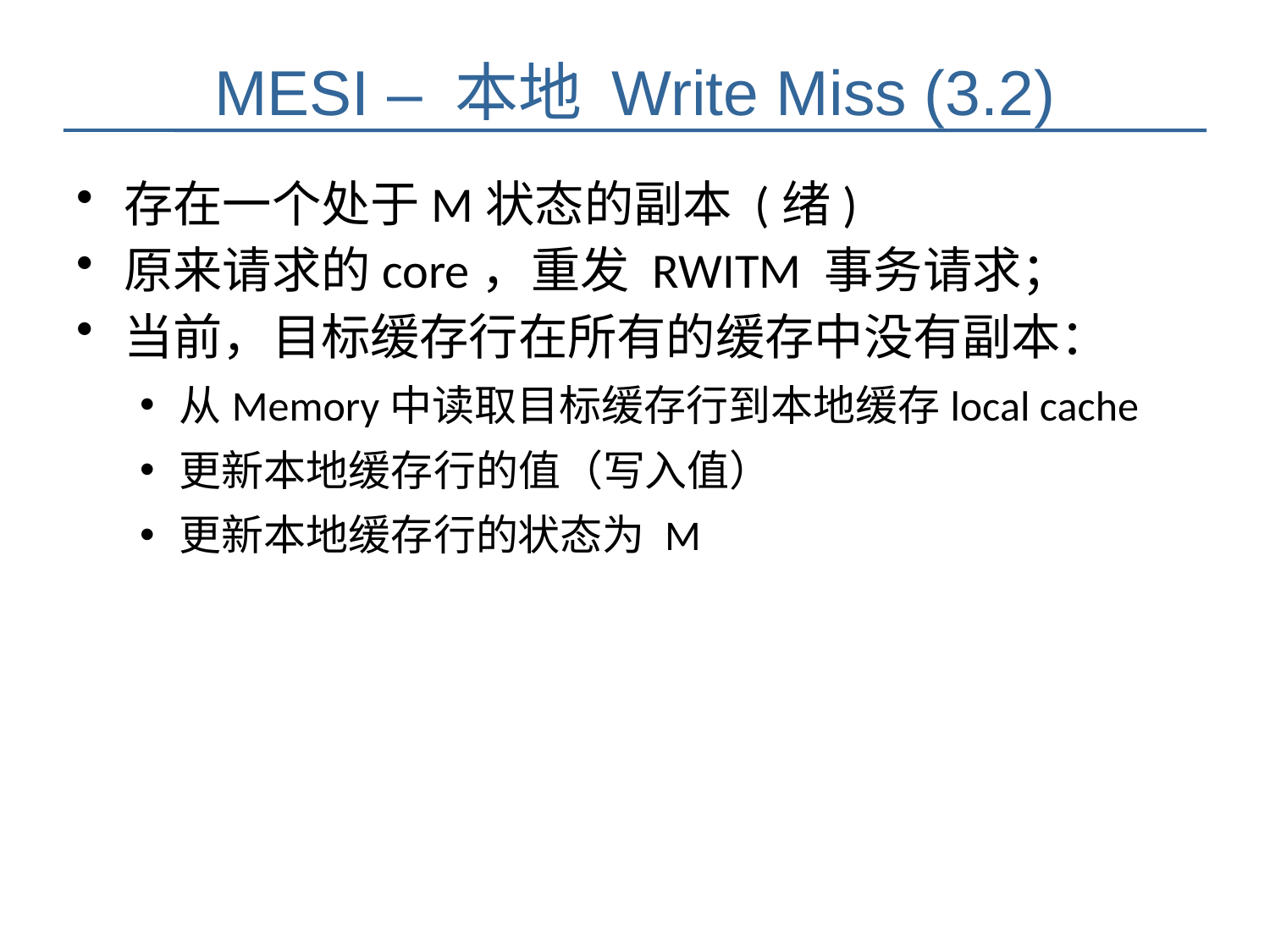

# MESI – 本地 Write Miss (3.2)
存在一个处于M状态的副本 (绪)
原来请求的core，重发 RWITM 事务请求；
当前，目标缓存行在所有的缓存中没有副本：
从Memory中读取目标缓存行到本地缓存local cache
更新本地缓存行的值（写入值）
更新本地缓存行的状态为 M